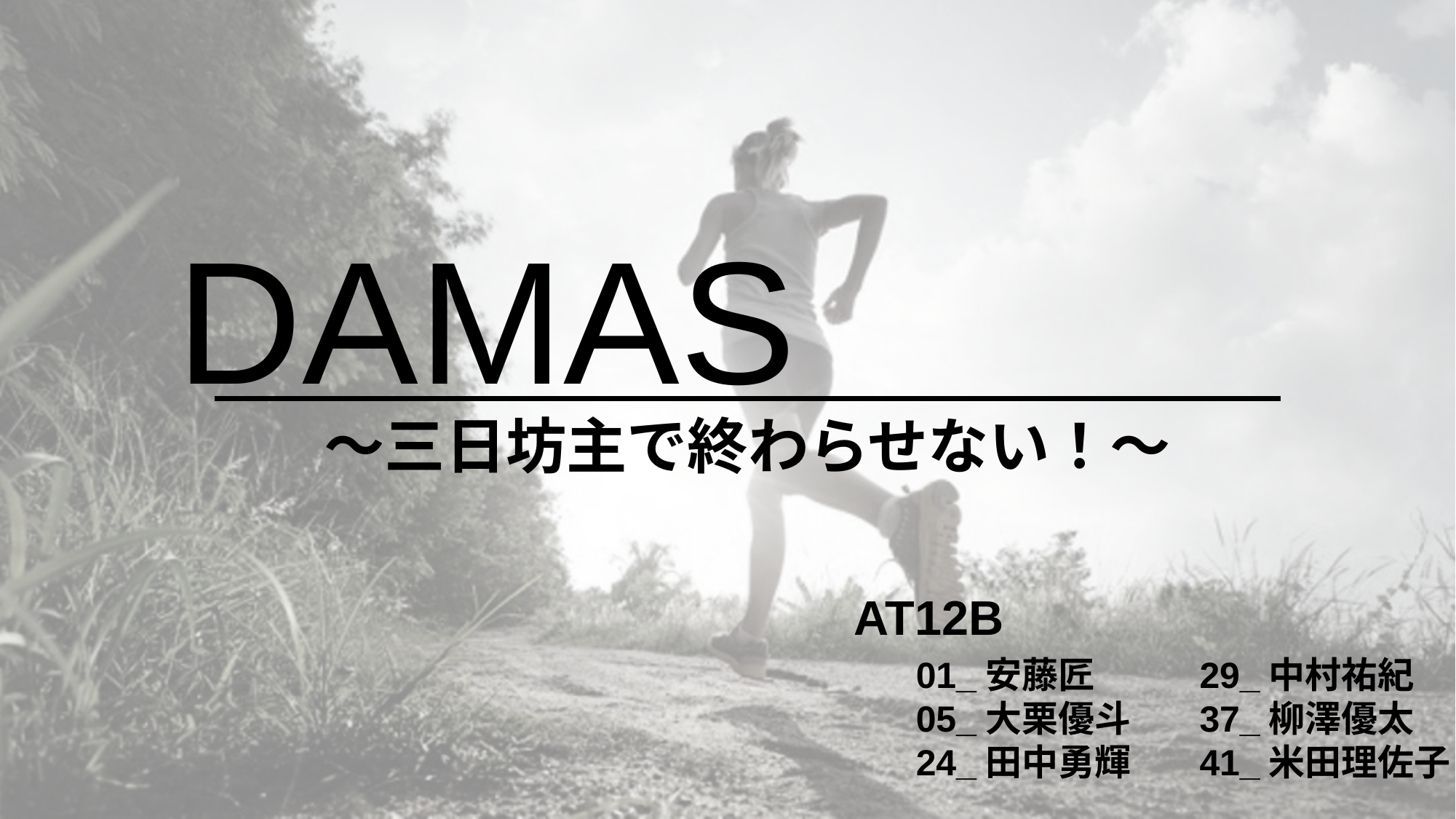

# DAMAS
～三日坊主で終わらせない！～
AT12B
01_安藤匠
05_大栗優斗
24_田中勇輝

29_中村祐紀
37_柳澤優太
41_米田理佐子